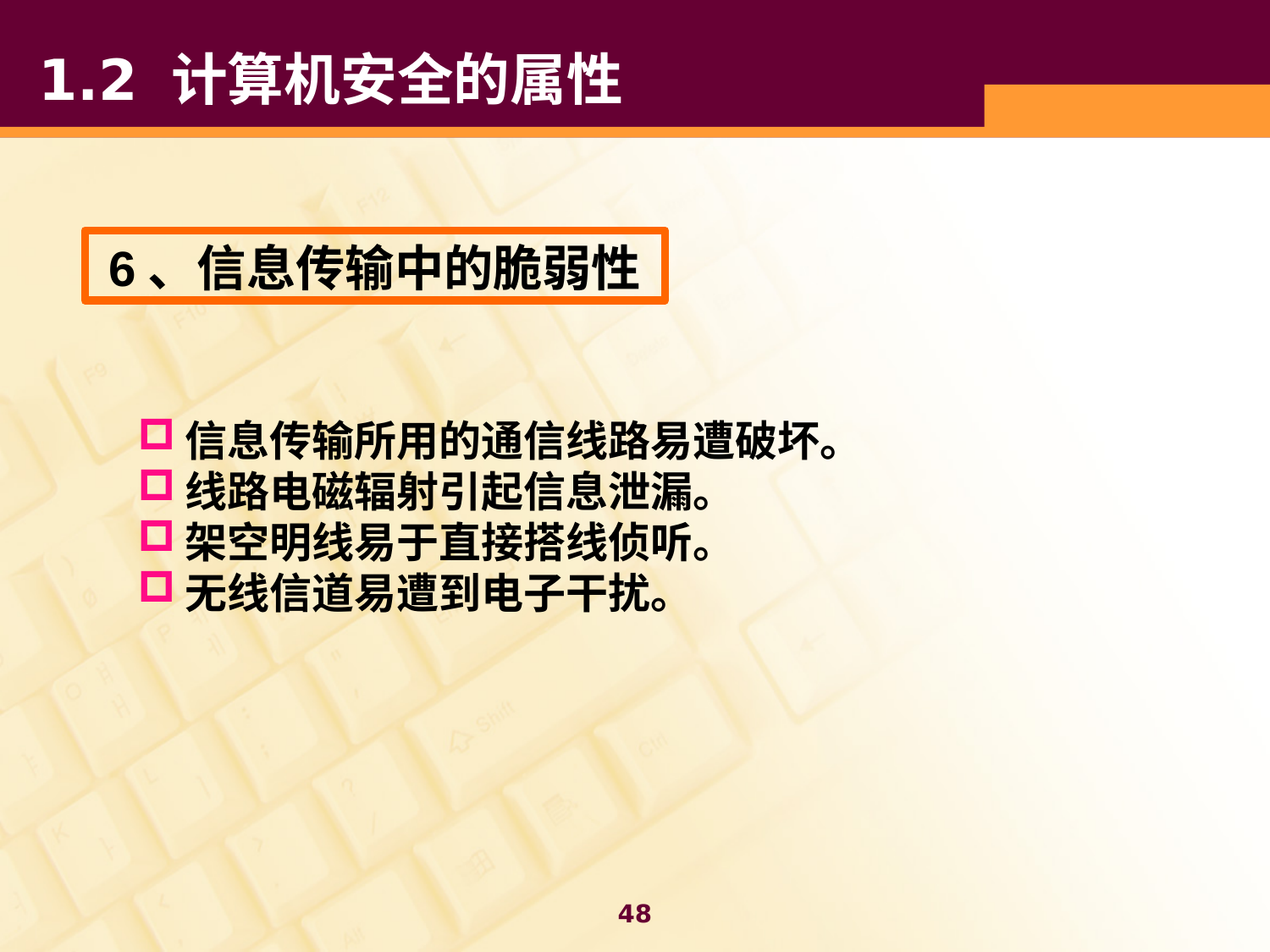

# 1.2 计算机安全的属性

6、信息传输中的脆弱性
信息传输所用的通信线路易遭破坏。
线路电磁辐射引起信息泄漏。
架空明线易于直接搭线侦听。
无线信道易遭到电子干扰。